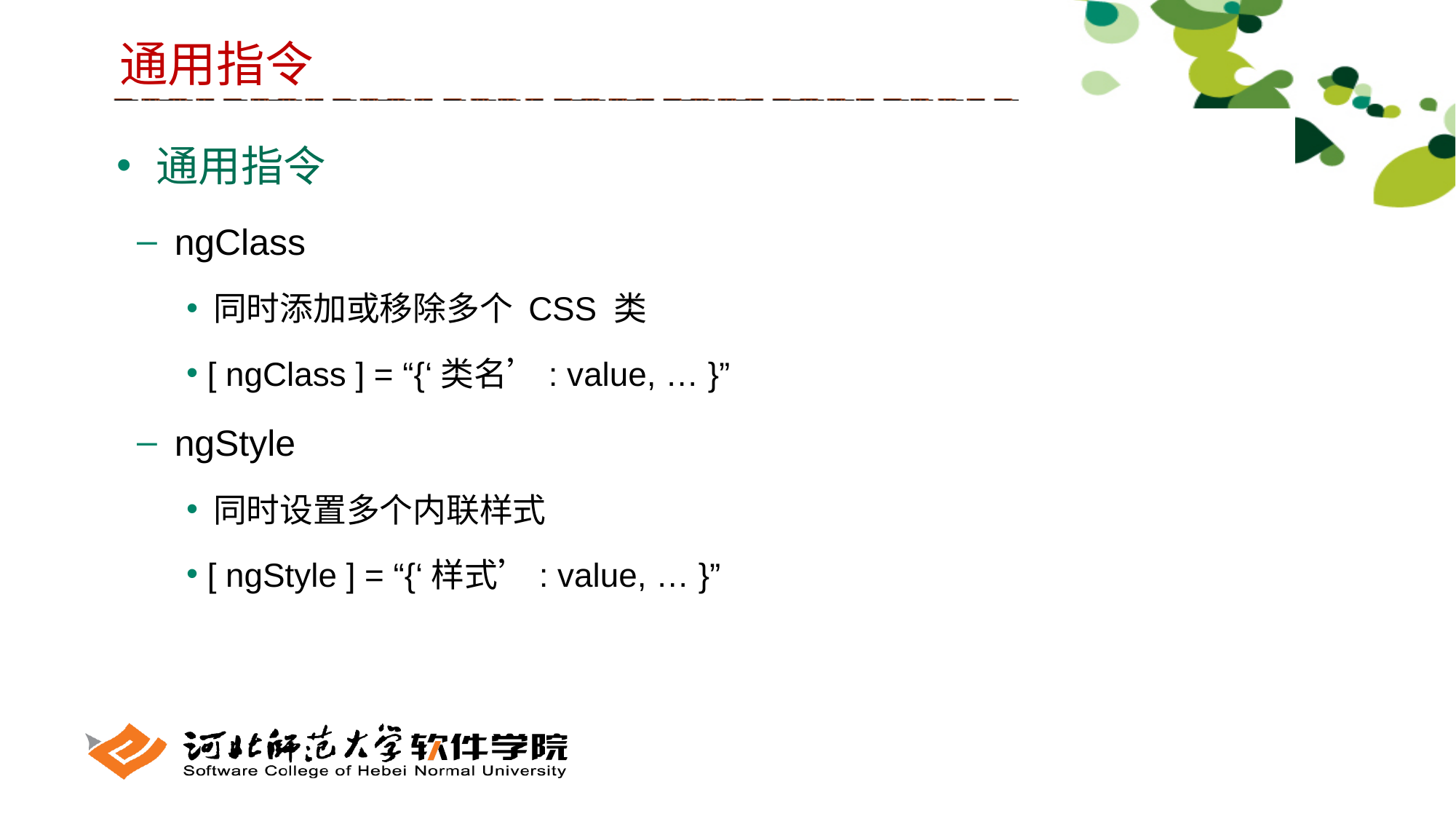

通用指令
 通用指令
 ngClass
 同时添加或移除多个 CSS 类
 [ ngClass ] = “{‘类名’: value, … }”
 ngStyle
 同时设置多个内联样式
 [ ngStyle ] = “{‘样式’: value, … }”